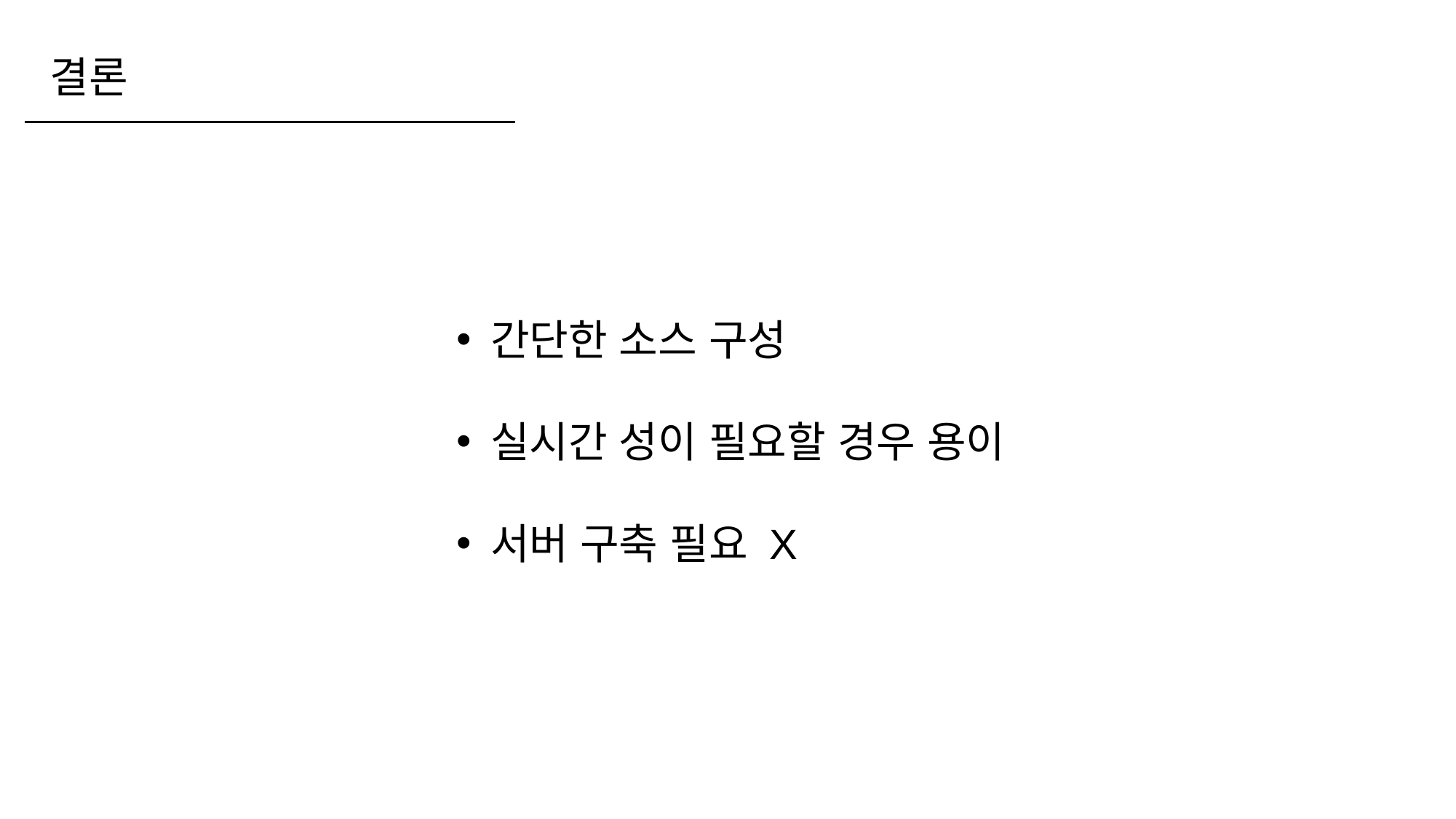

결론
간단한 소스 구성

실시간 성이 필요할 경우 용이

서버 구축 필요 X